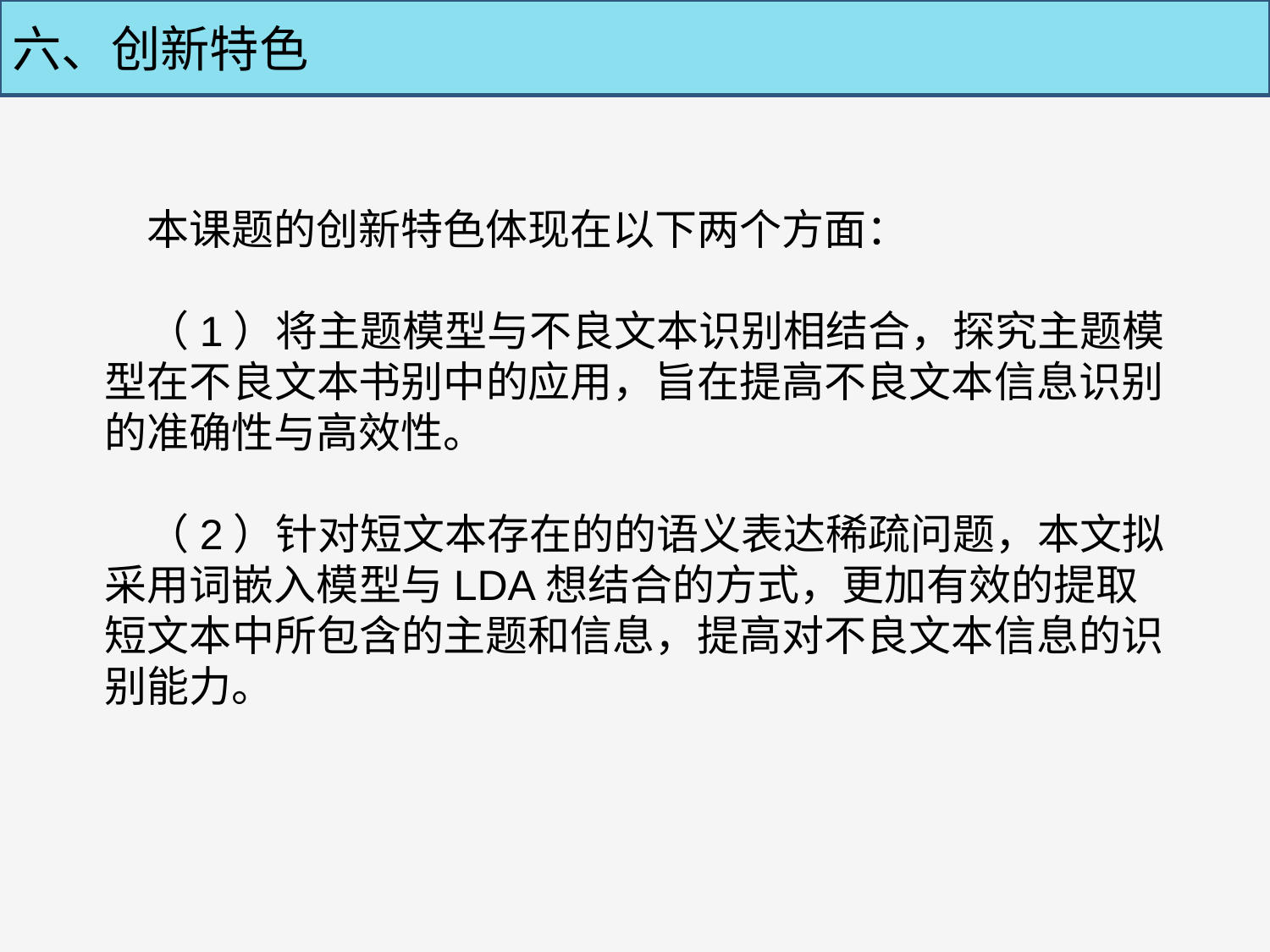

六、创新特色
本课题的创新特色体现在以下两个方面：

（1）将主题模型与不良文本识别相结合，探究主题模型在不良文本书别中的应用，旨在提高不良文本信息识别的准确性与高效性。

（2）针对短文本存在的的语义表达稀疏问题，本文拟采用词嵌入模型与LDA想结合的方式，更加有效的提取短文本中所包含的主题和信息，提高对不良文本信息的识别能力。